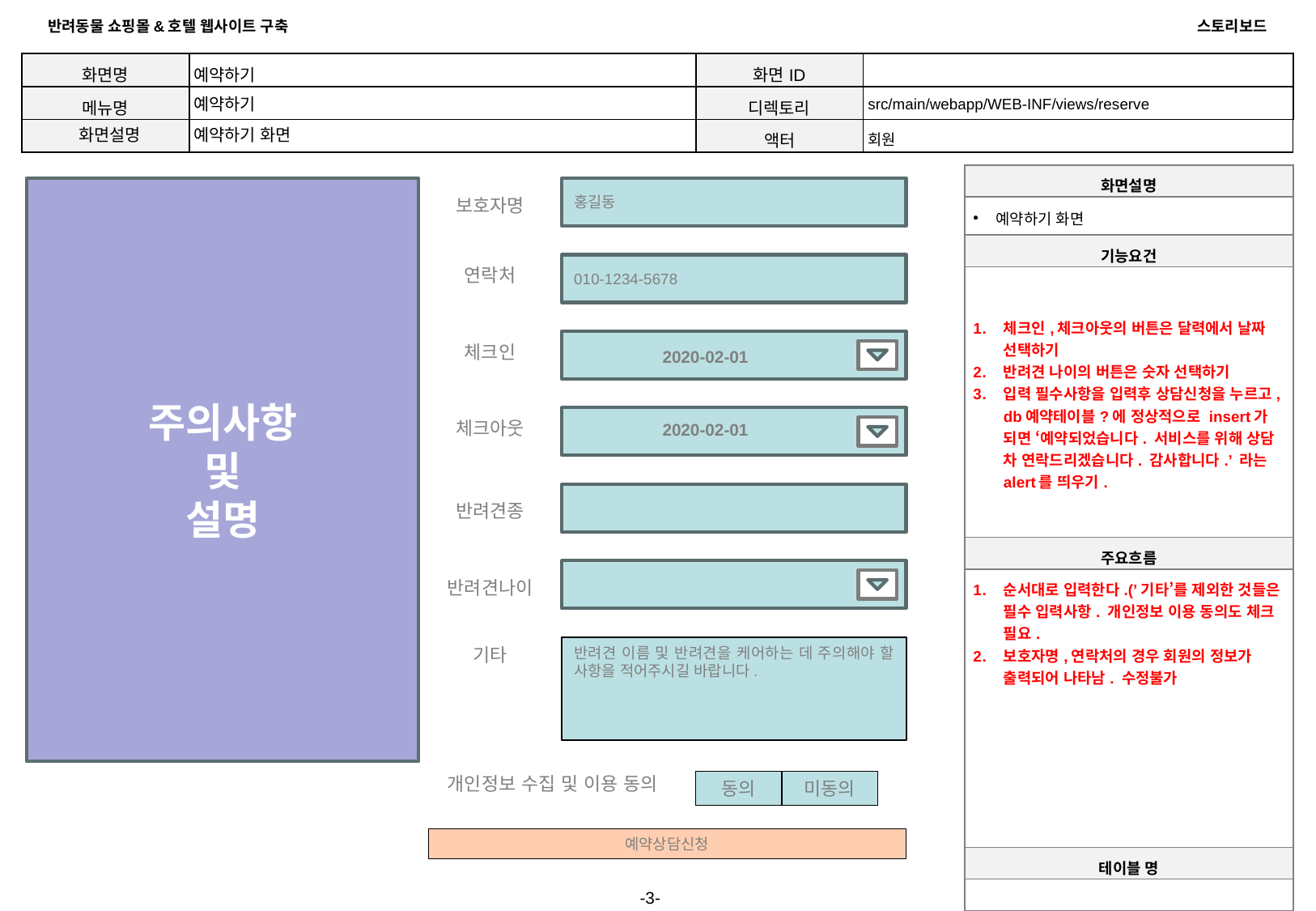

| 화면명 | 예약하기 | 화면ID |  |
| --- | --- | --- | --- |
| 메뉴명 | 예약하기 | 디렉토리 | src/main/webapp/WEB-INF/views/reserve |
| 화면설명 | 예약하기 화면 | 액터 | 회원 |
| 화면설명 |
| --- |
| 예약하기 화면 |
| 기능요건 |
| 체크인,체크아웃의 버튼은 달력에서 날짜 선택하기 반려견 나이의 버튼은 숫자 선택하기 입력 필수사항을 입력후 상담신청을 누르고, db예약테이블?에 정상적으로 insert가 되면 ‘예약되었습니다. 서비스를 위해 상담 차 연락드리겠습니다. 감사합니다.’ 라는 alert를 띄우기. |
| 주요흐름 |
| 순서대로 입력한다.(’기타’를 제외한 것들은 필수 입력사항. 개인정보 이용 동의도 체크 필요. 보호자명,연락처의 경우 회원의 정보가 출력되어 나타남. 수정불가 |
홍길동
주의사항
및
설명
보호자명
010-1234-5678
연락처

체크인
2020-02-01

체크아웃
2020-02-01

반려견종

반려견나이

기타
반려견 이름 및 반려견을 케어하는 데 주의해야 할 사항을 적어주시길 바랍니다.

개인정보 수집 및 이용 동의
동의
미동의
예약상담신청
| 테이블 명 |
| --- |
|  |